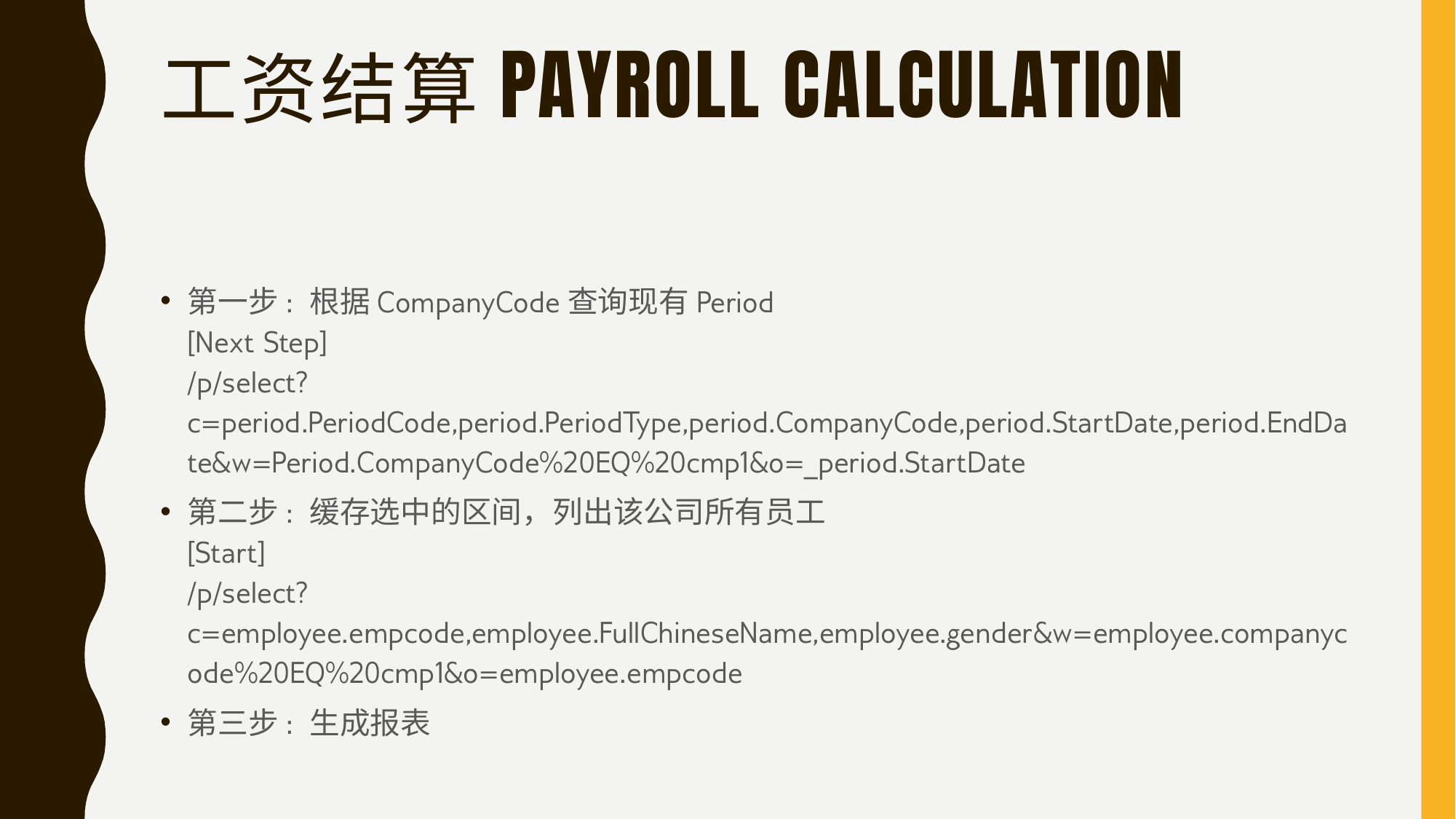

# 工资结算Payroll calculation
第一步: 根据CompanyCode查询现有Period
[Next Step]
/p/select?c=period.PeriodCode,period.PeriodType,period.CompanyCode,period.StartDate,period.EndDate&w=Period.CompanyCode%20EQ%20cmp1&o=_period.StartDate
第二步: 缓存选中的区间，列出该公司所有员工
[Start]
/p/select?c=employee.empcode,employee.FullChineseName,employee.gender&w=employee.companycode%20EQ%20cmp1&o=employee.empcode
第三步: 生成报表